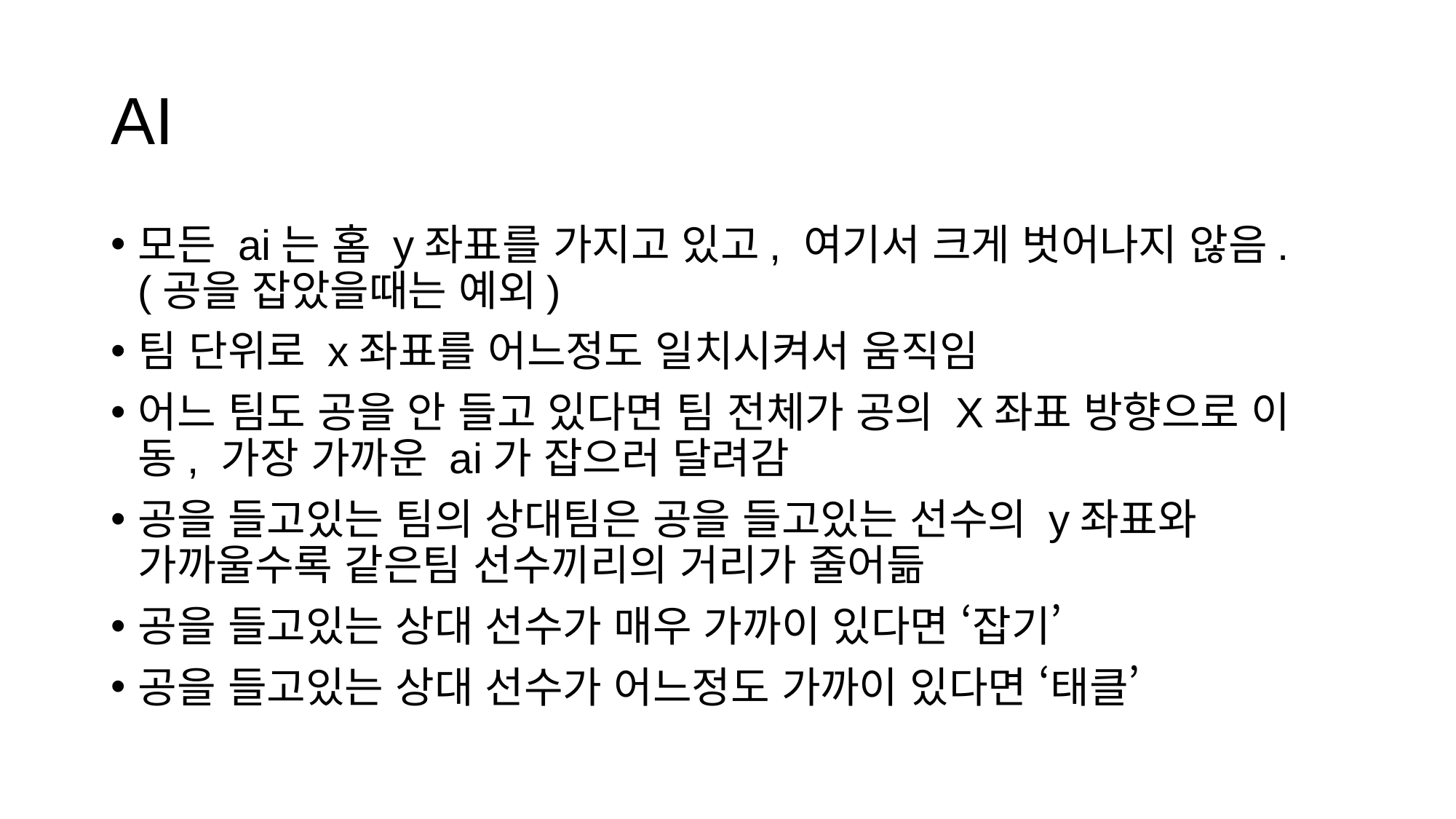

# AI
모든 ai는 홈 y좌표를 가지고 있고, 여기서 크게 벗어나지 않음.(공을 잡았을때는 예외)
팀 단위로 x좌표를 어느정도 일치시켜서 움직임
어느 팀도 공을 안 들고 있다면 팀 전체가 공의 X좌표 방향으로 이동, 가장 가까운 ai가 잡으러 달려감
공을 들고있는 팀의 상대팀은 공을 들고있는 선수의 y좌표와 가까울수록 같은팀 선수끼리의 거리가 줄어듦
공을 들고있는 상대 선수가 매우 가까이 있다면 ‘잡기’
공을 들고있는 상대 선수가 어느정도 가까이 있다면 ‘태클’